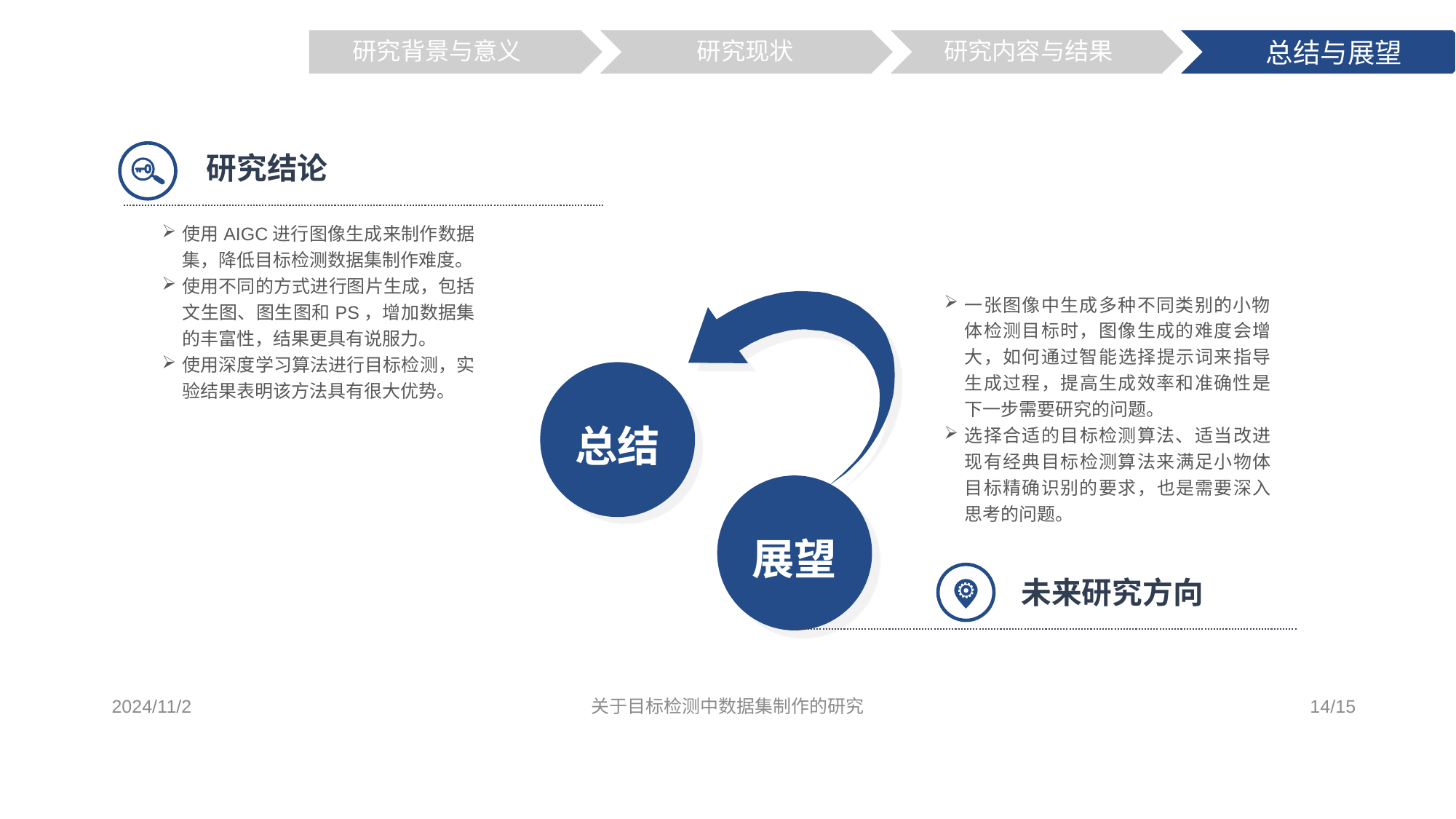

研究背景与意义

研究现状

研究内容与结果

总结与展望
研究结论

使用AIGC进行图像生成来制作数据集，降低目标检测数据集制作难度。
使用不同的方式进行图片生成，包括文生图、图生图和PS，增加数据集的丰富性，结果更具有说服力。
使用深度学习算法进行目标检测，实验结果表明该方法具有很大优势。

一张图像中生成多种不同类别的小物体检测目标时，图像生成的难度会增大，如何通过智能选择提示词来指导生成过程，提高生成效率和准确性是下一步需要研究的问题。
选择合适的目标检测算法、适当改进现有经典目标检测算法来满足小物体目标精确识别的要求，也是需要深入思考的问题。
总结
展望
未来研究方向

关于目标检测中数据集制作的研究
2024/11/2
14/15